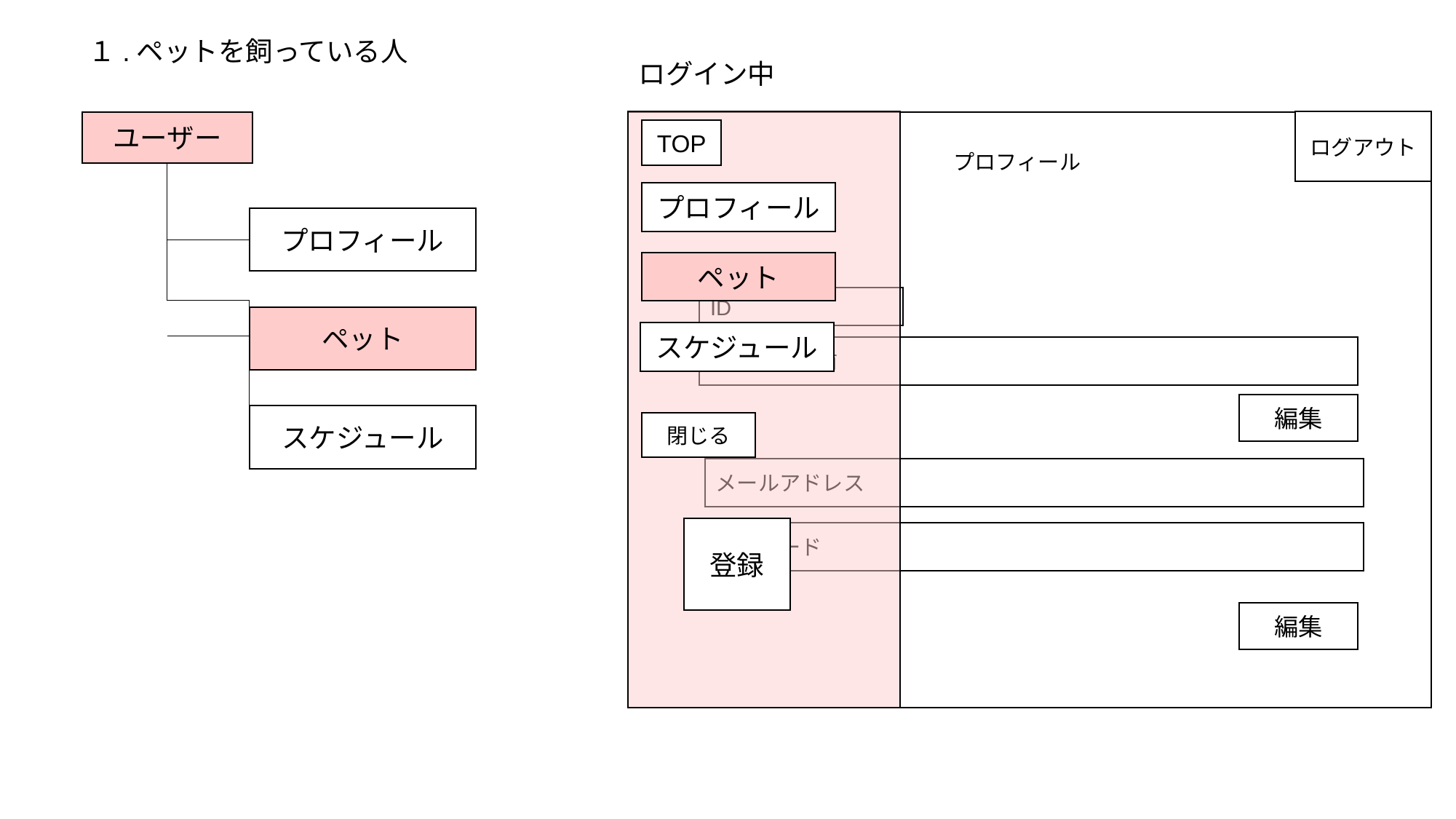

１.ペットを飼っている人
ログイン中

ログアウト
ユーザー

TOP
プロフィール
プロフィール
プロフィール
ペット
ID
ペット
スケジュール
利用者の名前
編集
スケジュール
閉じる
メールアドレス
登録
パスワード
編集